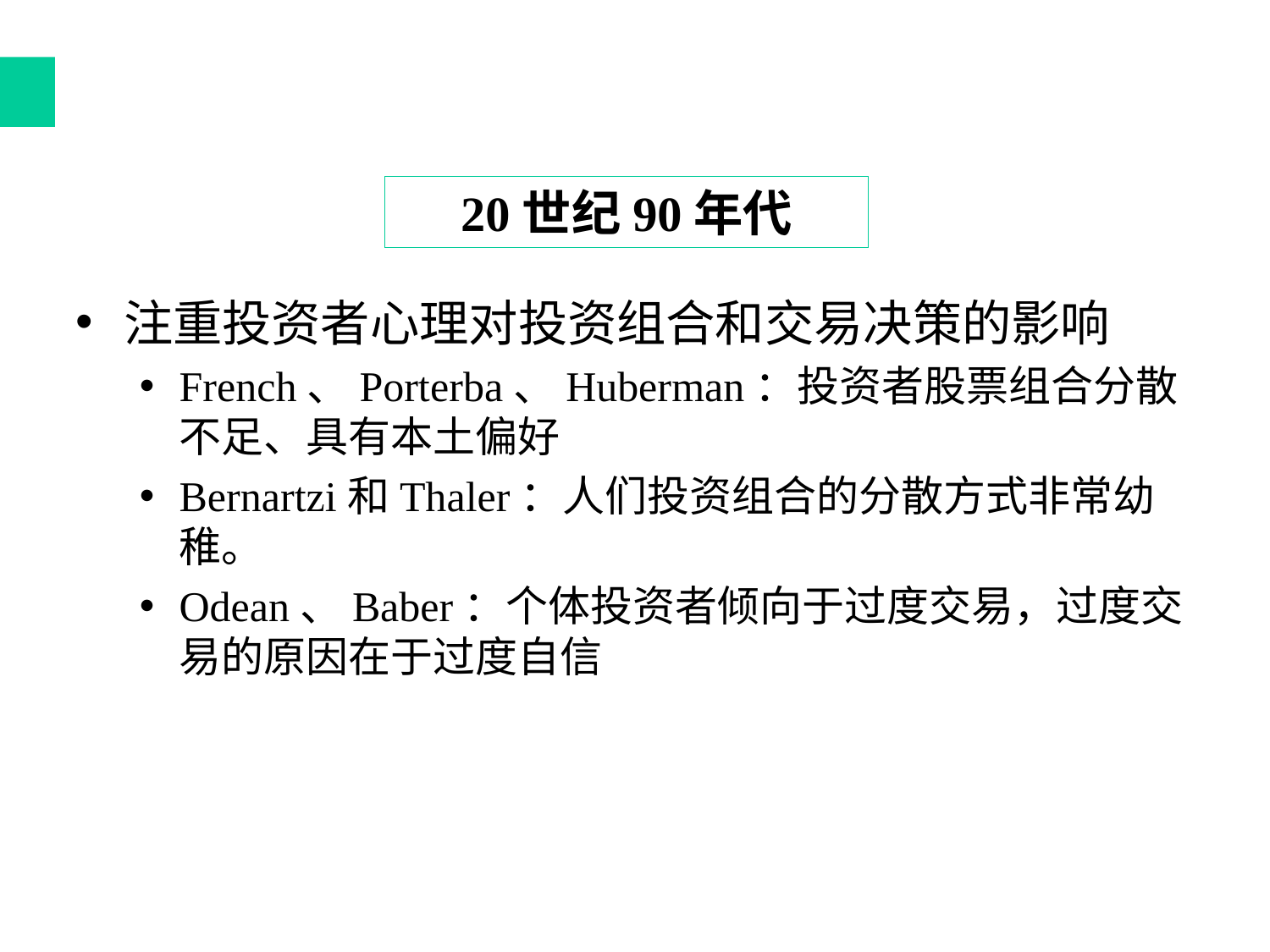

20世纪90年代
注重投资者心理对投资组合和交易决策的影响
French、Porterba、Huberman：投资者股票组合分散不足、具有本土偏好
Bernartzi和Thaler：人们投资组合的分散方式非常幼稚。
Odean、Baber：个体投资者倾向于过度交易，过度交易的原因在于过度自信
21